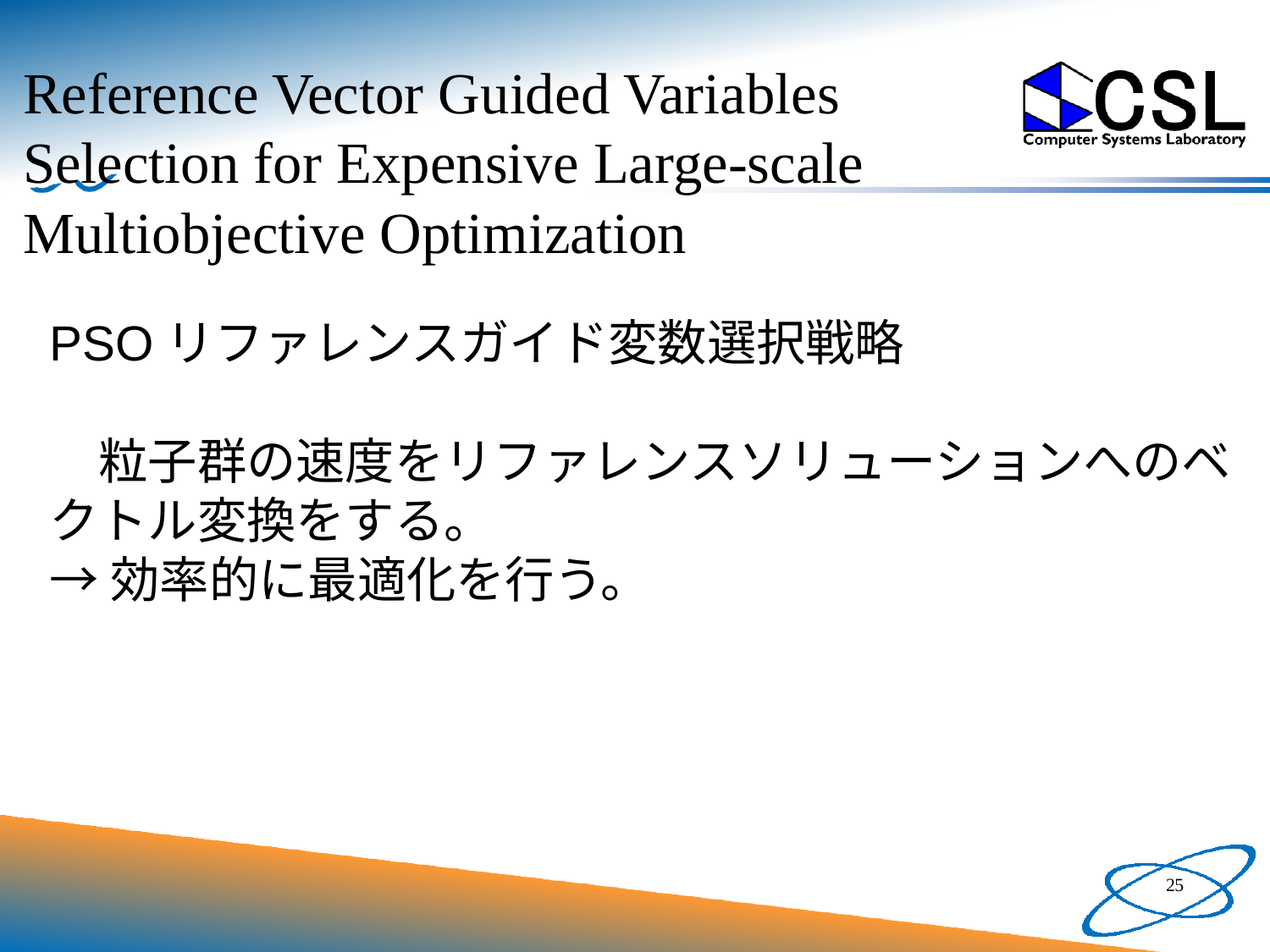

# Reference Vector Guided Variables Selection for Expensive Large-scale Multiobjective Optimization
PSOリファレンスガイド変数選択戦略

　粒子群の速度をリファレンスソリューションへのベクトル変換をする。
→効率的に最適化を行う。
25